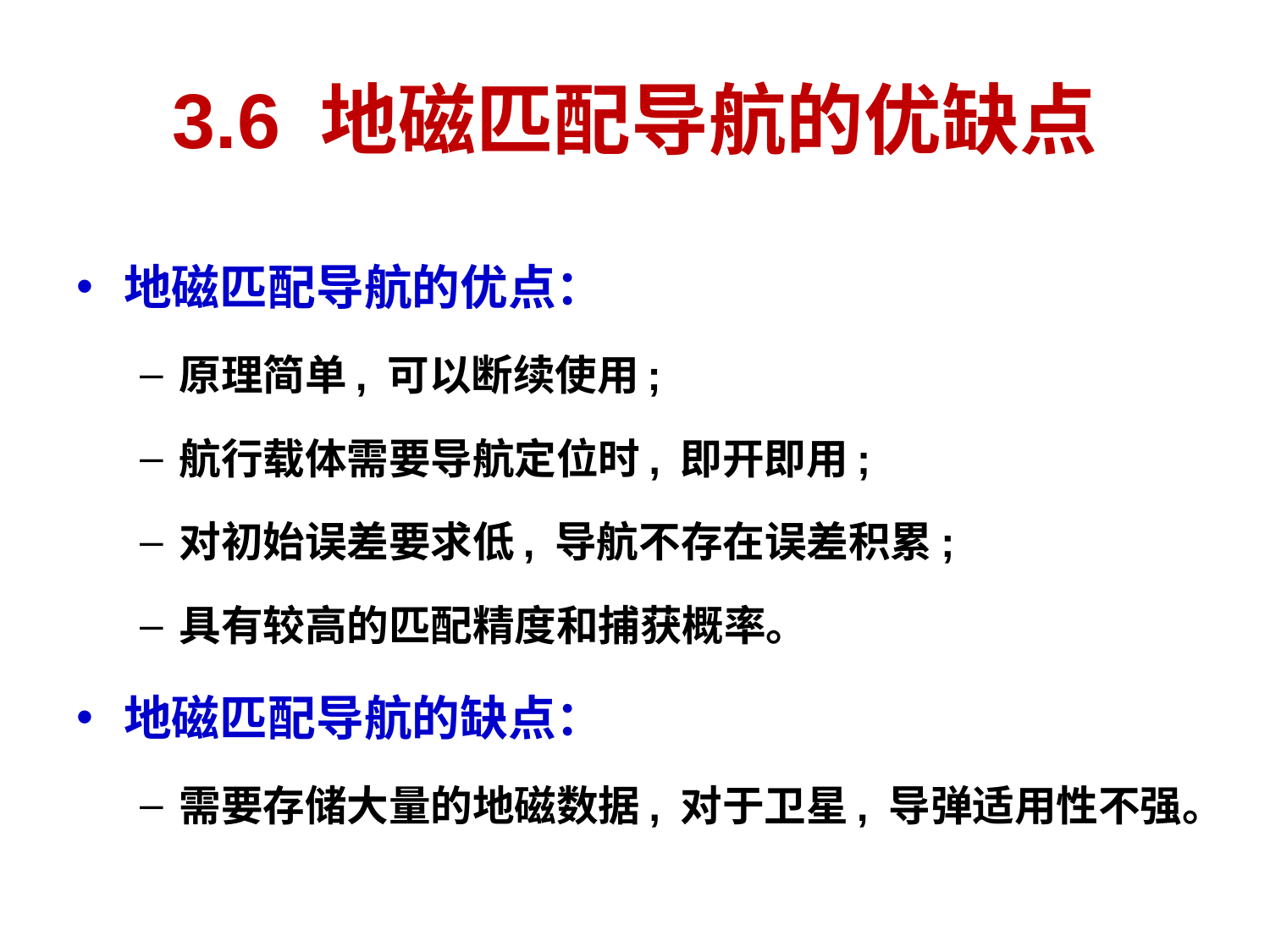

# 3.6 地磁匹配导航的优缺点
地磁匹配导航的优点：
原理简单, 可以断续使用;
航行载体需要导航定位时, 即开即用;
对初始误差要求低, 导航不存在误差积累;
具有较高的匹配精度和捕获概率。
地磁匹配导航的缺点：
需要存储大量的地磁数据, 对于卫星, 导弹适用性不强。